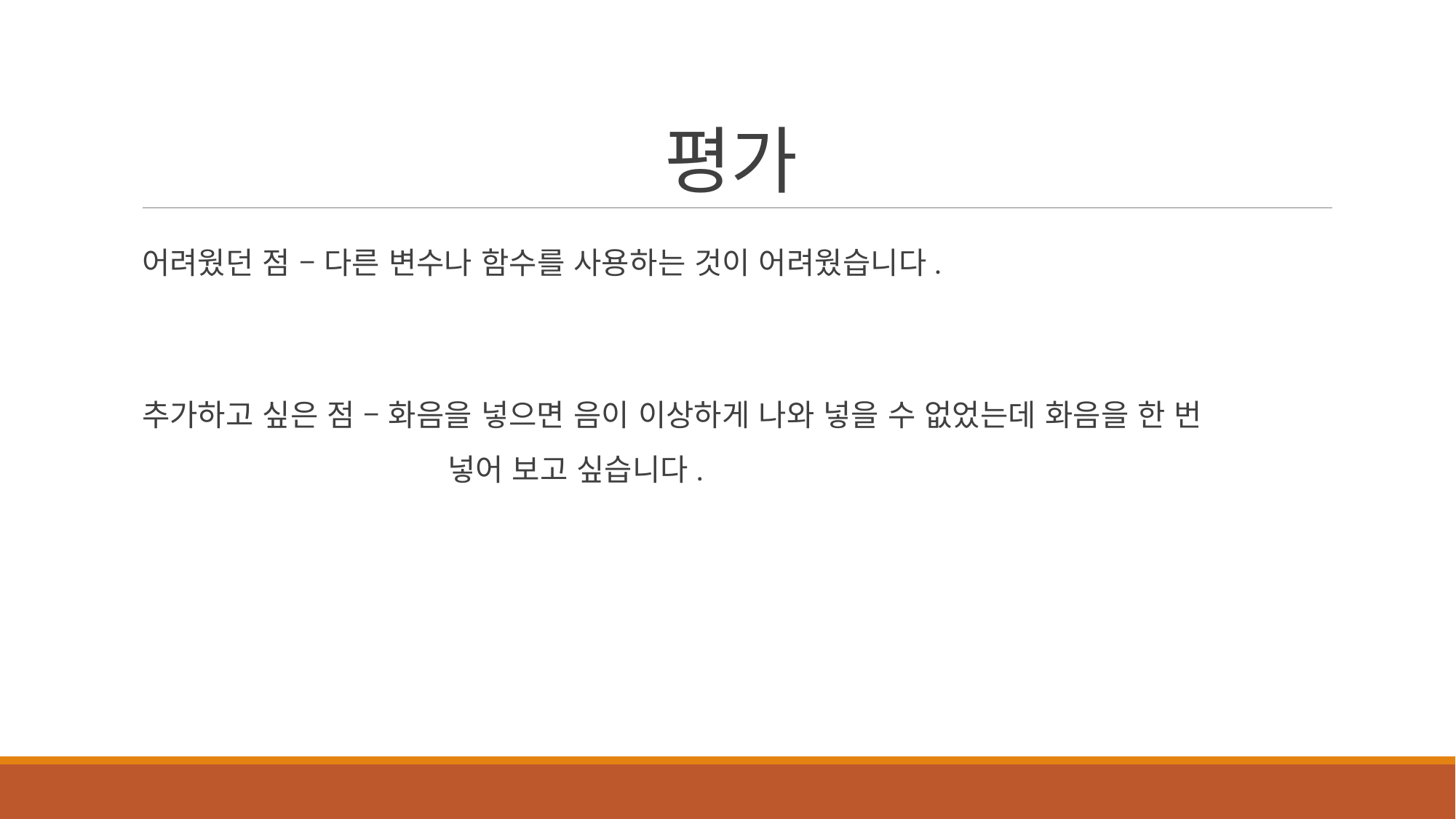

# 평가
어려웠던 점 – 다른 변수나 함수를 사용하는 것이 어려웠습니다.

추가하고 싶은 점 – 화음을 넣으면 음이 이상하게 나와 넣을 수 없었는데 화음을 한 번 		                       넣어 보고 싶습니다.